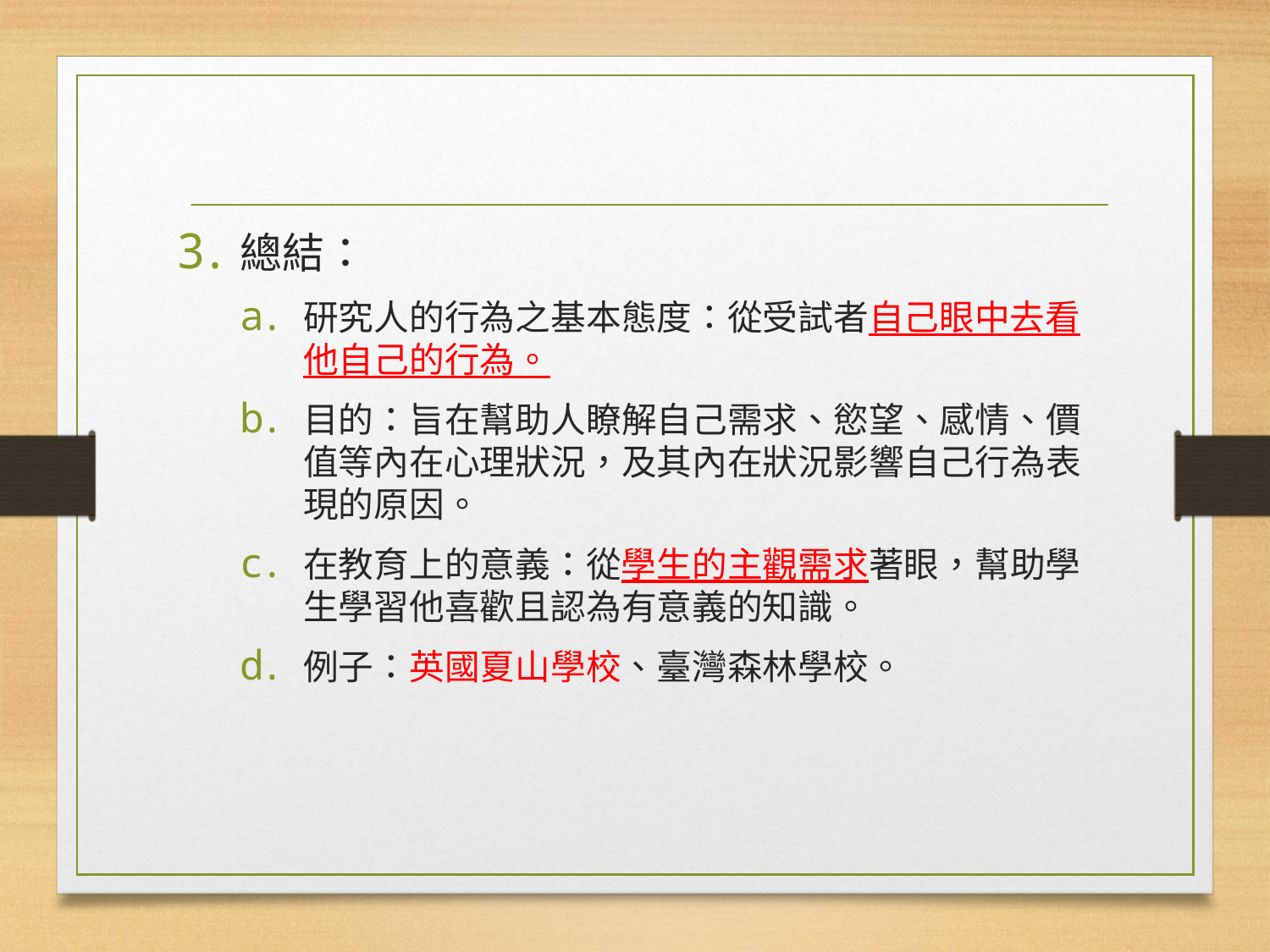

#
總結：
研究人的行為之基本態度：從受試者自己眼中去看他自己的行為。
目的：旨在幫助人瞭解自己需求、慾望、感情、價值等內在心理狀況，及其內在狀況影響自己行為表現的原因。
在教育上的意義：從學生的主觀需求著眼，幫助學生學習他喜歡且認為有意義的知識。
例子：英國夏山學校、臺灣森林學校。